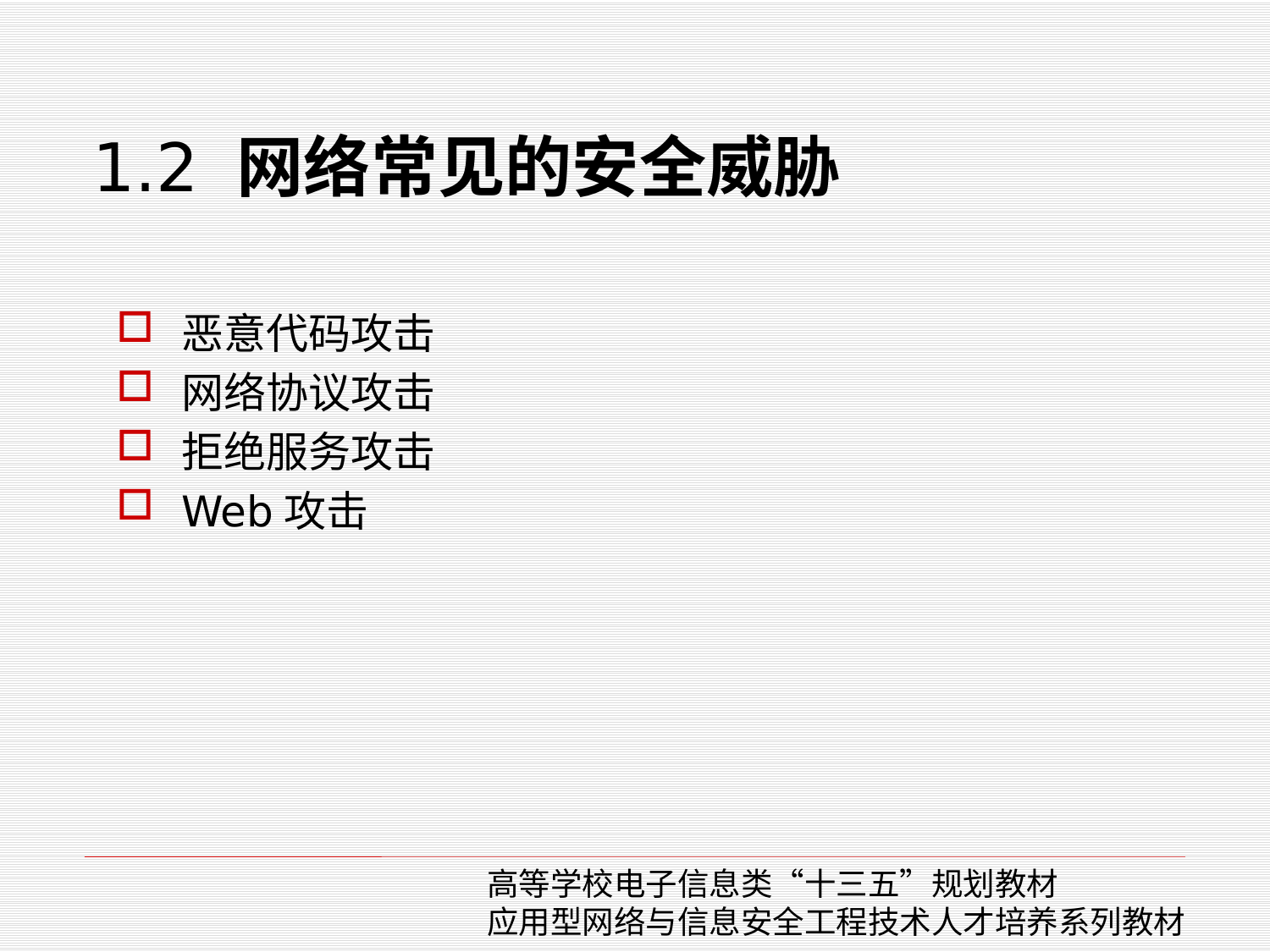

# 1.2 网络常见的安全威胁
恶意代码攻击
网络协议攻击
拒绝服务攻击
Web攻击
高等学校电子信息类“十三五”规划教材
应用型网络与信息安全工程技术人才培养系列教材